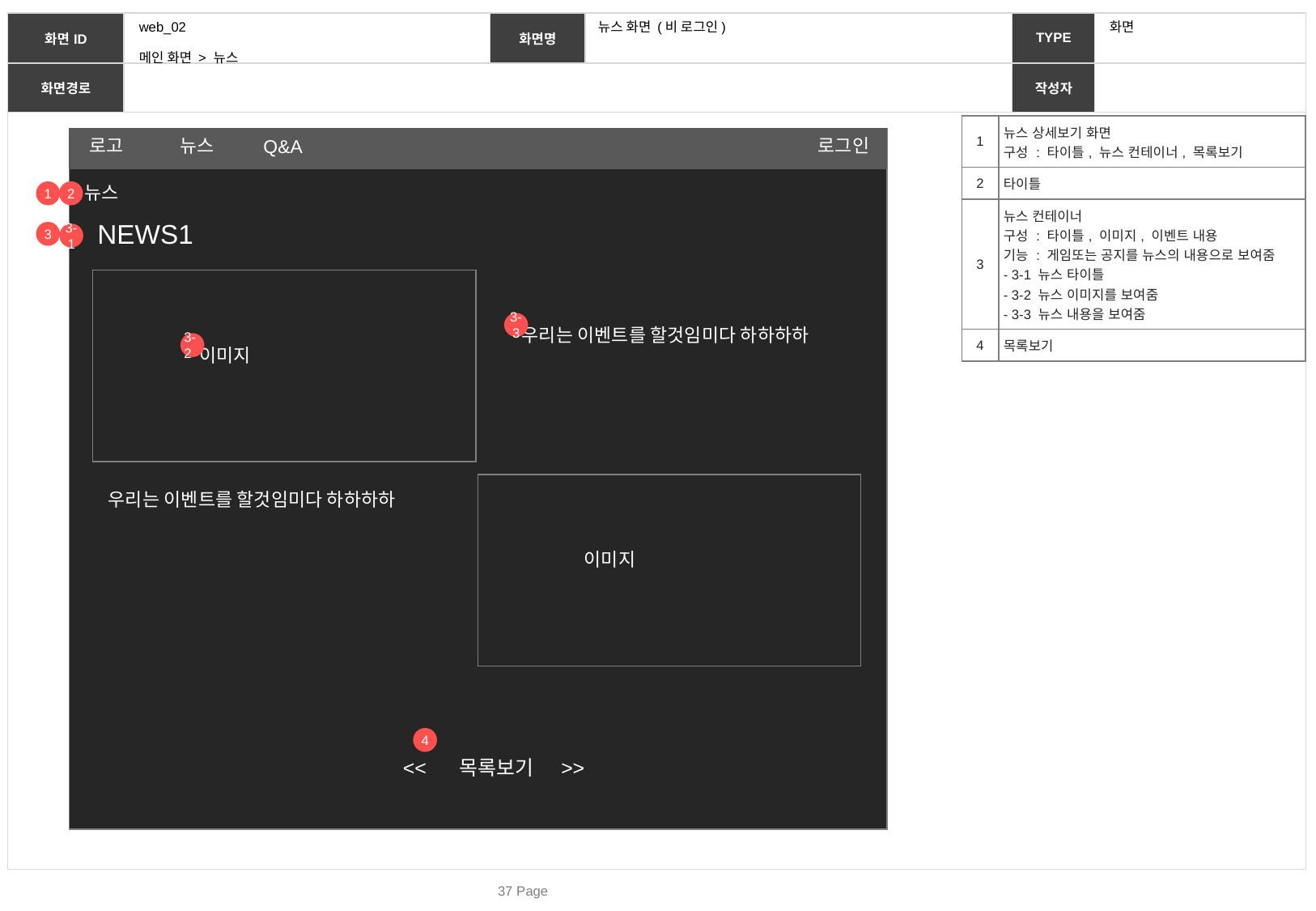

web_02
뉴스 화면 (비 로그인)
화면
메인 화면 > 뉴스
| 1 | 뉴스 상세보기 화면 구성 : 타이틀, 뉴스 컨테이너, 목록보기 |
| --- | --- |
| 2 | 타이틀 |
| 3 | 뉴스 컨테이너 구성 : 타이틀, 이미지, 이벤트 내용 기능 : 게임또는 공지를 뉴스의 내용으로 보여줌 - 3-1 뉴스 타이틀 - 3-2 뉴스 이미지를 보여줌 - 3-3 뉴스 내용을 보여줌 |
| 4 | 목록보기 |

로고
뉴스
로그인
Q&A

뉴스
1
2
NEWS1
3
3-1

3-3
우리는 이벤트를 할것임미다 하하하하
3-2
이미지

우리는 이벤트를 할것임미다 하하하하
이미지
4
<<     목록보기     >>